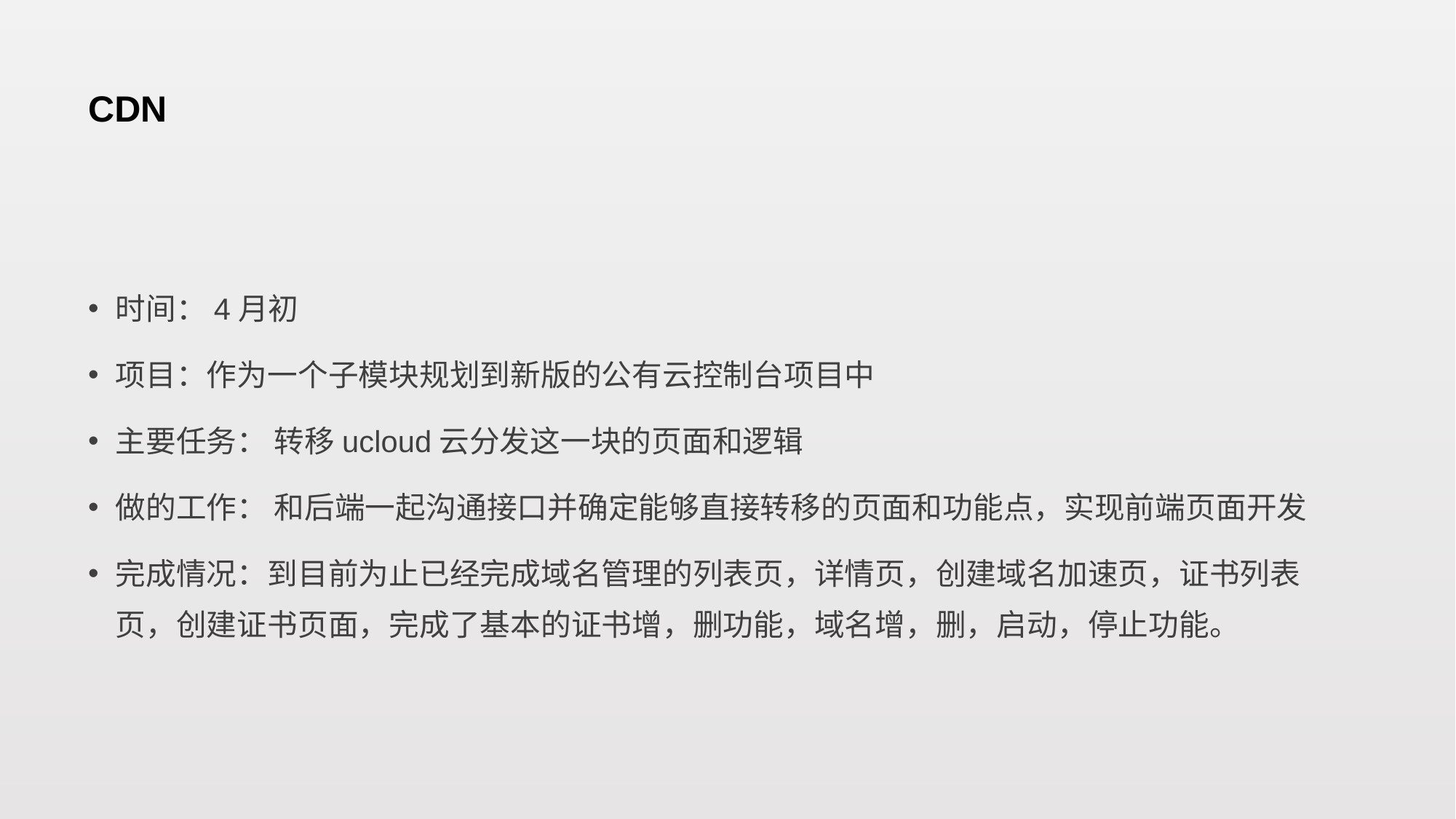

# CDN

时间：4月初
项目：作为一个子模块规划到新版的公有云控制台项目中
主要任务： 转移ucloud云分发这一块的页面和逻辑
做的工作： 和后端一起沟通接口并确定能够直接转移的页面和功能点，实现前端页面开发
完成情况：到目前为止已经完成域名管理的列表页，详情页，创建域名加速页，证书列表页，创建证书页面，完成了基本的证书增，删功能，域名增，删，启动，停止功能。